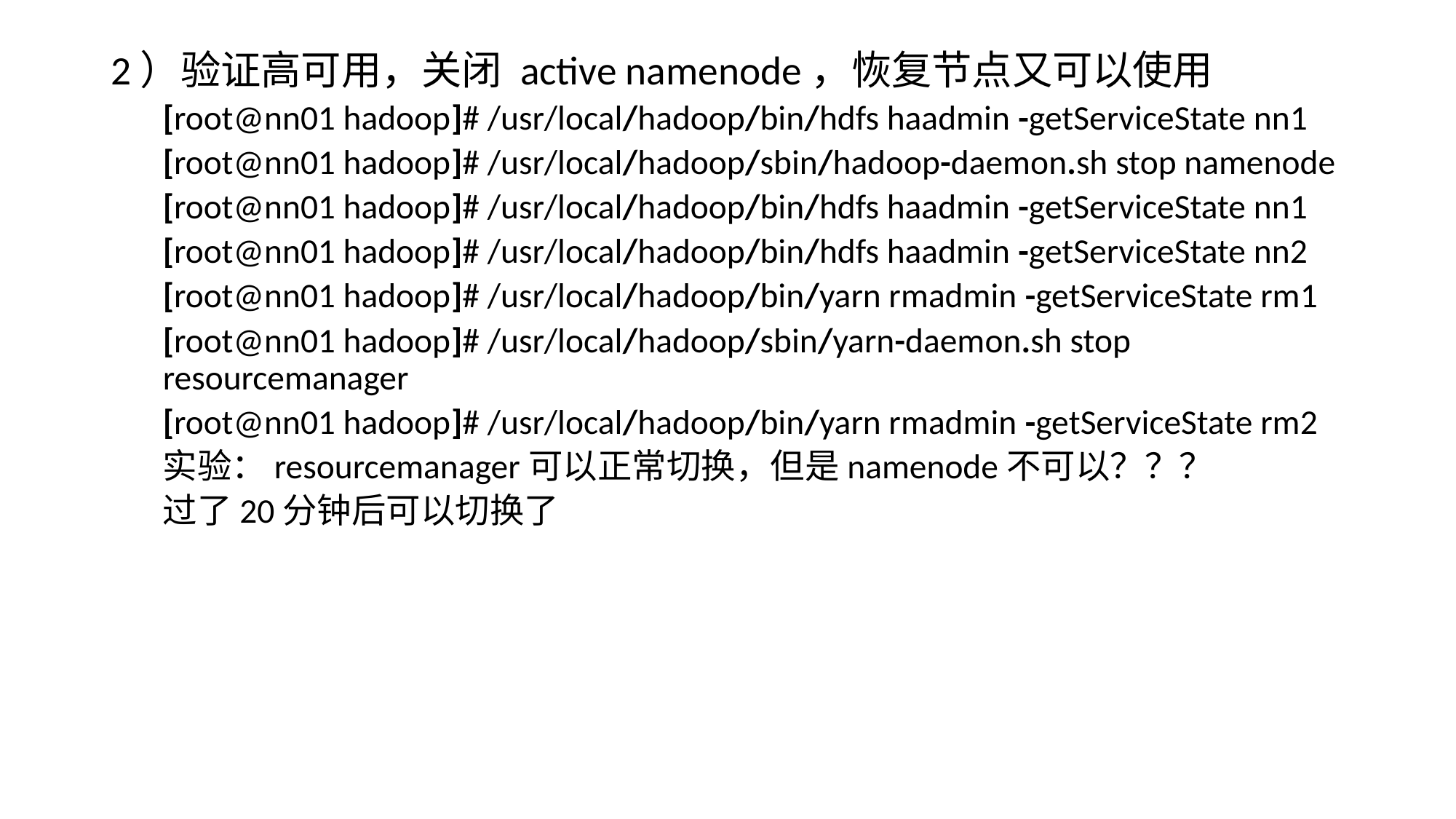

2）验证高可用，关闭 active namenode，恢复节点又可以使用
[root@nn01 hadoop]# /usr/local/hadoop/bin/hdfs haadmin -getServiceState nn1
[root@nn01 hadoop]# /usr/local/hadoop/sbin/hadoop-daemon.sh stop namenode
[root@nn01 hadoop]# /usr/local/hadoop/bin/hdfs haadmin -getServiceState nn1
[root@nn01 hadoop]# /usr/local/hadoop/bin/hdfs haadmin -getServiceState nn2
[root@nn01 hadoop]# /usr/local/hadoop/bin/yarn rmadmin -getServiceState rm1
[root@nn01 hadoop]# /usr/local/hadoop/sbin/yarn-daemon.sh stop resourcemanager
[root@nn01 hadoop]# /usr/local/hadoop/bin/yarn rmadmin -getServiceState rm2
实验：resourcemanager可以正常切换，但是namenode不可以？？？
	过了20分钟后可以切换了